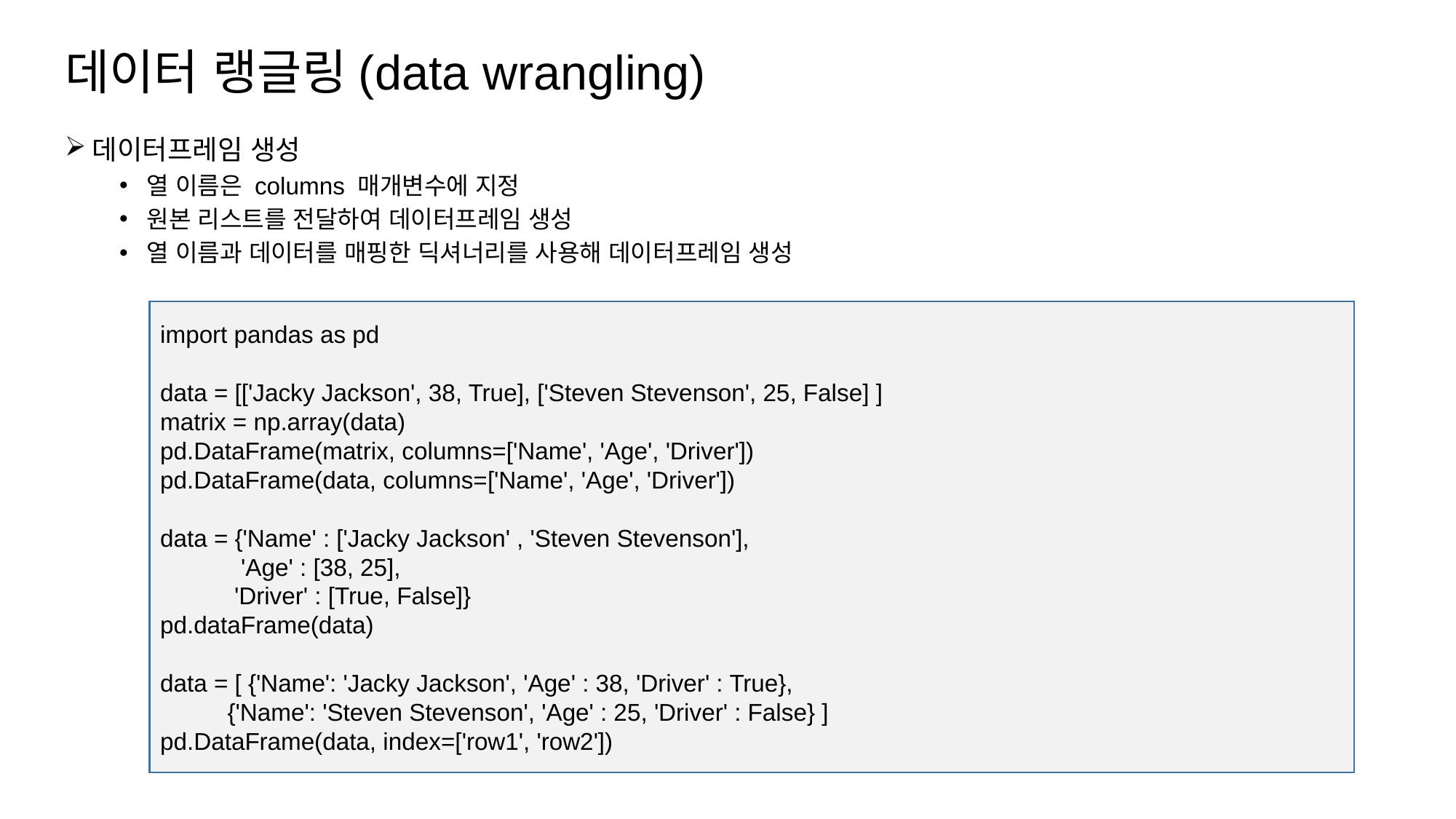

# 데이터 랭글링(data wrangling)
데이터프레임 생성
열 이름은 columns 매개변수에 지정
원본 리스트를 전달하여 데이터프레임 생성
열 이름과 데이터를 매핑한 딕셔너리를 사용해 데이터프레임 생성
import pandas as pd

data = [['Jacky Jackson', 38, True], ['Steven Stevenson', 25, False] ]
matrix = np.array(data)
pd.DataFrame(matrix, columns=['Name', 'Age', 'Driver'])
pd.DataFrame(data, columns=['Name', 'Age', 'Driver'])

data = {'Name' : ['Jacky Jackson' , 'Steven Stevenson'],
            'Age' : [38, 25],
           'Driver' : [True, False]}
pd.dataFrame(data)

data = [ {'Name': 'Jacky Jackson', 'Age' : 38, 'Driver' : True},
          {'Name': 'Steven Stevenson', 'Age' : 25, 'Driver' : False} ]
pd.DataFrame(data, index=['row1', 'row2'])